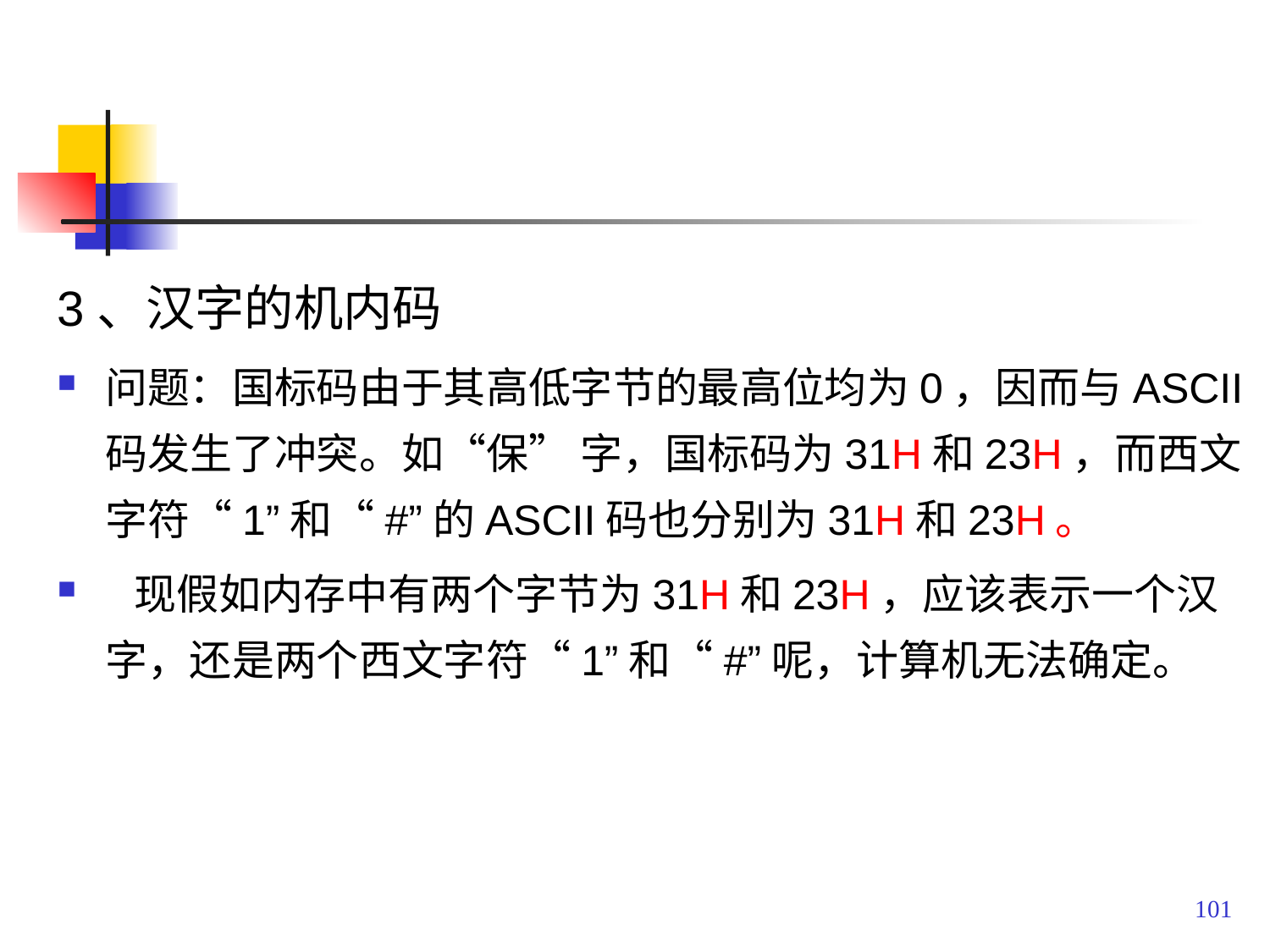

3、汉字的机内码
问题：国标码由于其高低字节的最高位均为0，因而与ASCII码发生了冲突。如“保” 字，国标码为31H和23H，而西文字符“1”和“#”的ASCII码也分别为31H和23H。
  现假如内存中有两个字节为31H和23H，应该表示一个汉字，还是两个西文字符“1”和“#”呢，计算机无法确定。
101